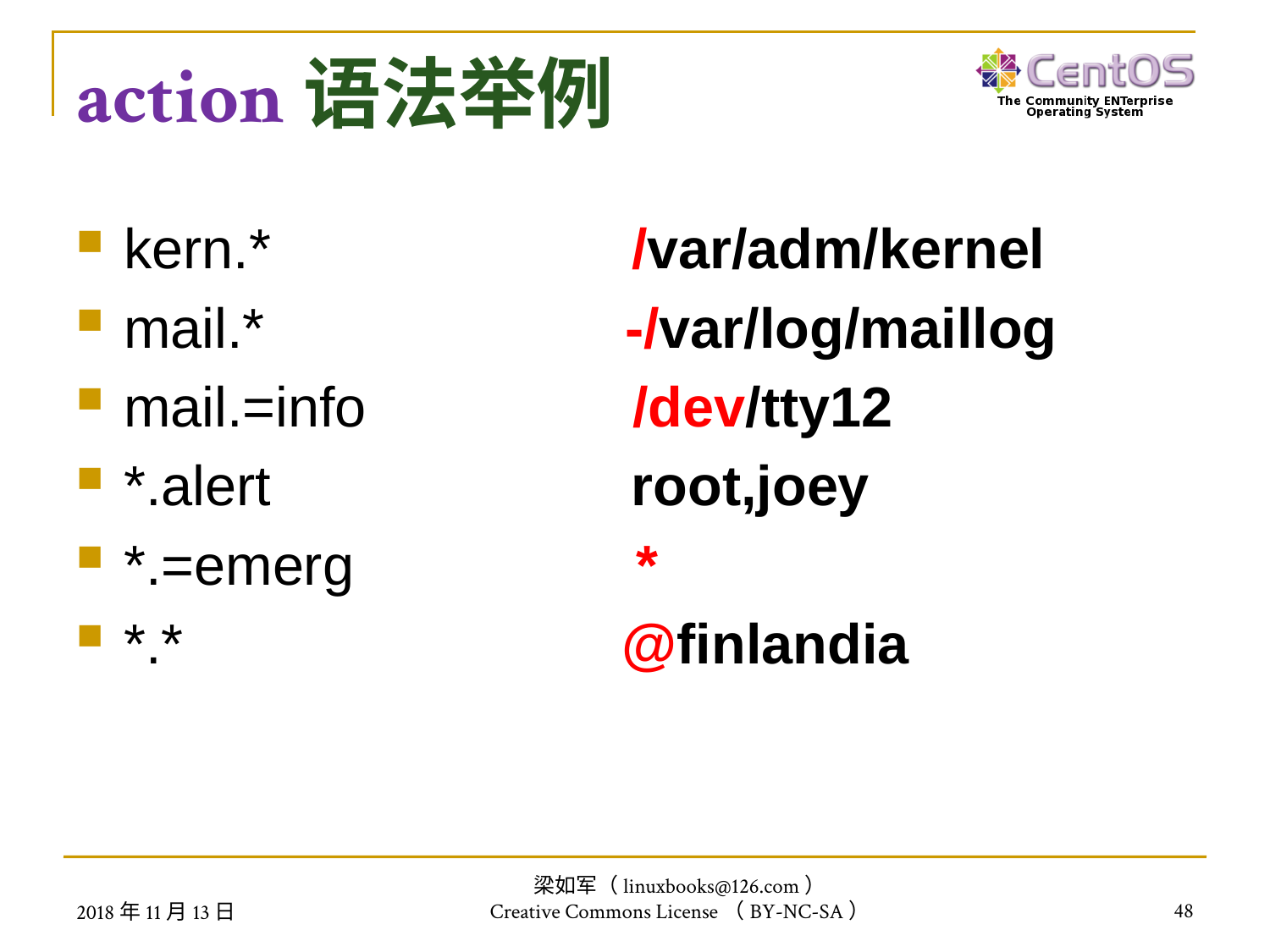

# action语法举例
kern.*                       /var/adm/kernel
mail.*                       -/var/log/maillog
mail.=info                 /dev/tty12
*.alert                       root,joey
*.=emerg                  *
*.*                            @finlandia
梁如军（linuxbooks@126.com）
Creative Commons License（BY-NC-SA）
2018年11月13日
48